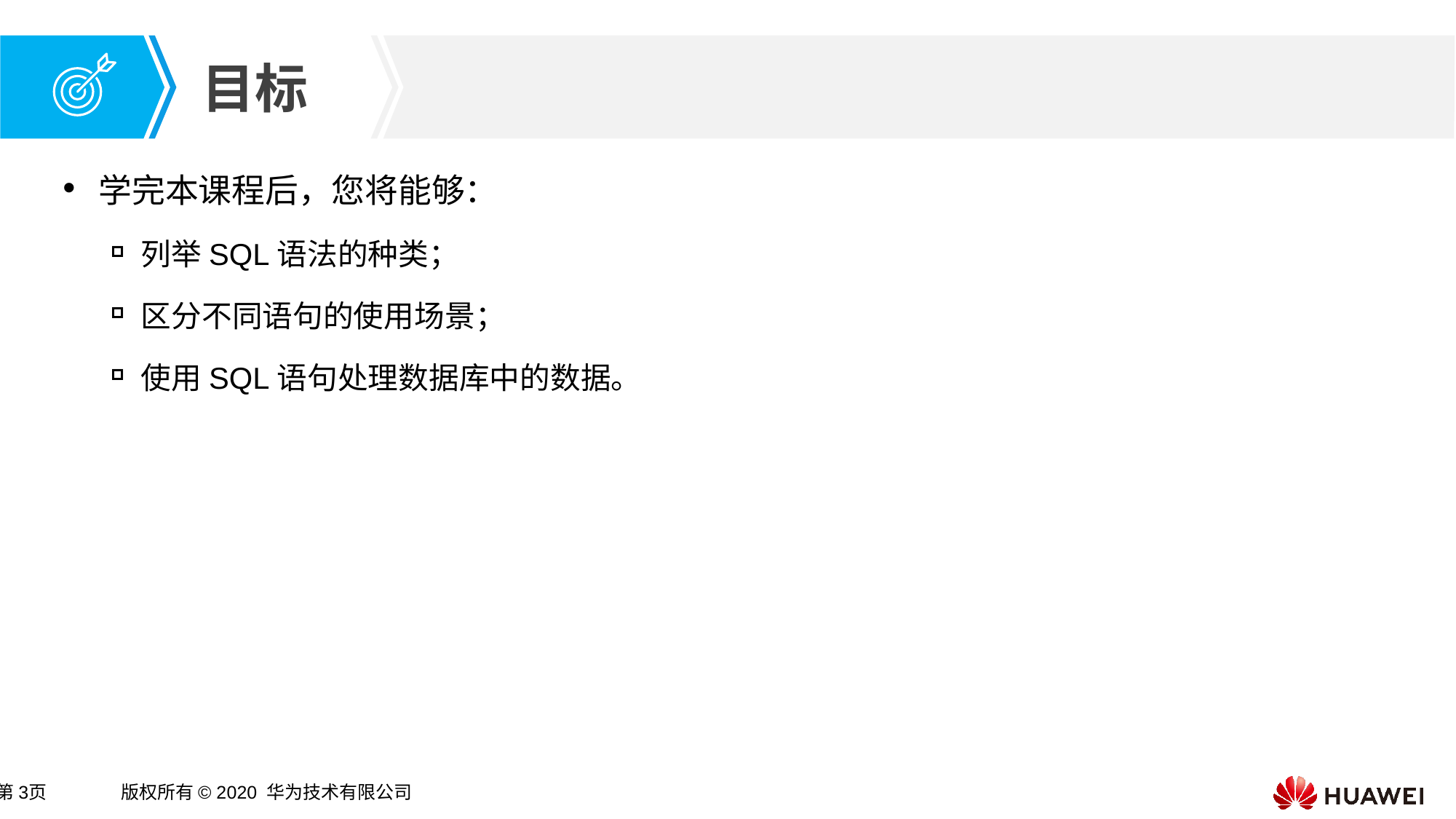

学完本课程后，您将能够：
列举SQL语法的种类；
区分不同语句的使用场景；
使用SQL语句处理数据库中的数据。